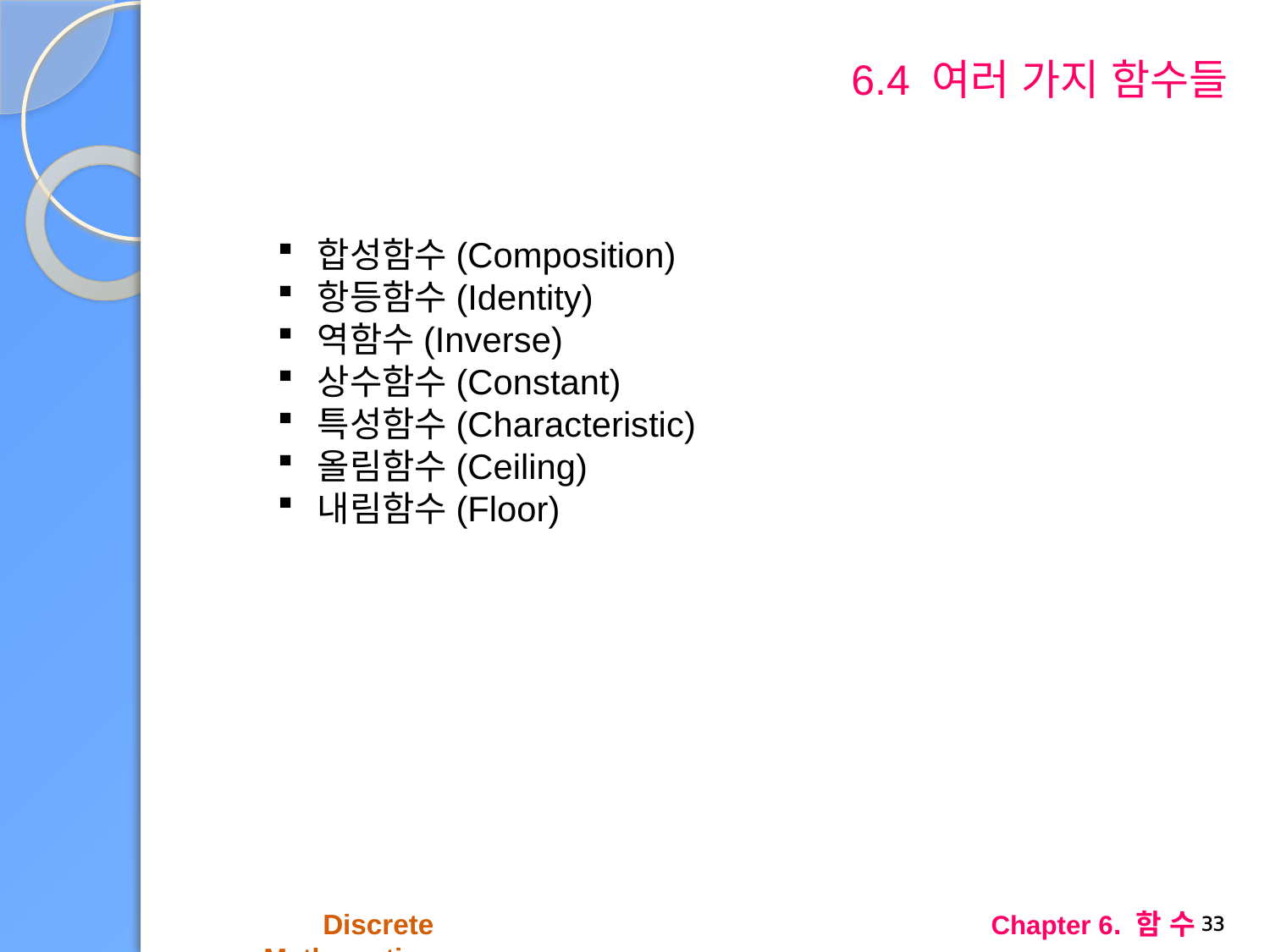

# 6.4 여러 가지 함수들
합성함수(Composition)
항등함수(Identity)
역함수(Inverse)
상수함수(Constant)
특성함수(Characteristic)
올림함수(Ceiling)
내림함수(Floor)

Discrete Mathematics
Chapter 6. 함 수
33